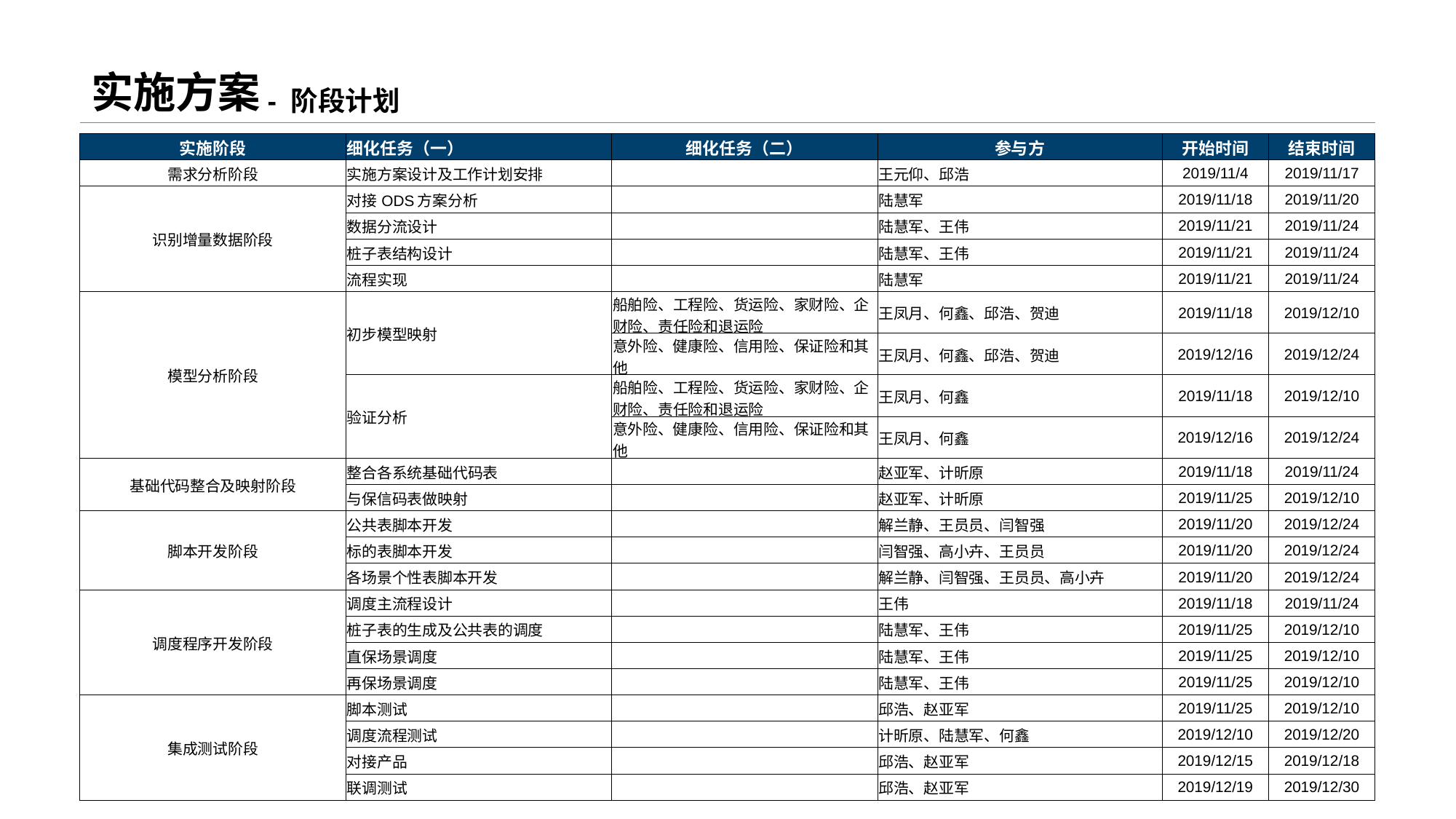

# 实施方案
- 阶段计划
| 实施阶段 | 细化任务（一） | 细化任务（二） | 参与方 | 开始时间 | 结束时间 |
| --- | --- | --- | --- | --- | --- |
| 需求分析阶段 | 实施方案设计及工作计划安排 |  | 王元仰、邱浩 | 2019/11/4 | 2019/11/17 |
| 识别增量数据阶段 | 对接ODS方案分析 |  | 陆慧军 | 2019/11/18 | 2019/11/20 |
|  | 数据分流设计 |  | 陆慧军、王伟 | 2019/11/21 | 2019/11/24 |
|  | 桩子表结构设计 |  | 陆慧军、王伟 | 2019/11/21 | 2019/11/24 |
|  | 流程实现 |  | 陆慧军 | 2019/11/21 | 2019/11/24 |
| 模型分析阶段 | 初步模型映射 | 船舶险、工程险、货运险、家财险、企财险、责任险和退运险 | 王凤月、何鑫、邱浩、贺迪 | 2019/11/18 | 2019/12/10 |
|  |  | 意外险、健康险、信用险、保证险和其他 | 王凤月、何鑫、邱浩、贺迪 | 2019/12/16 | 2019/12/24 |
|  | 验证分析 | 船舶险、工程险、货运险、家财险、企财险、责任险和退运险 | 王凤月、何鑫 | 2019/11/18 | 2019/12/10 |
|  |  | 意外险、健康险、信用险、保证险和其他 | 王凤月、何鑫 | 2019/12/16 | 2019/12/24 |
| 基础代码整合及映射阶段 | 整合各系统基础代码表 |  | 赵亚军、计昕原 | 2019/11/18 | 2019/11/24 |
|  | 与保信码表做映射 |  | 赵亚军、计昕原 | 2019/11/25 | 2019/12/10 |
| 脚本开发阶段 | 公共表脚本开发 |  | 解兰静、王员员、闫智强 | 2019/11/20 | 2019/12/24 |
|  | 标的表脚本开发 |  | 闫智强、高小卉、王员员 | 2019/11/20 | 2019/12/24 |
|  | 各场景个性表脚本开发 |  | 解兰静、闫智强、王员员、高小卉 | 2019/11/20 | 2019/12/24 |
| 调度程序开发阶段 | 调度主流程设计 |  | 王伟 | 2019/11/18 | 2019/11/24 |
|  | 桩子表的生成及公共表的调度 |  | 陆慧军、王伟 | 2019/11/25 | 2019/12/10 |
|  | 直保场景调度 |  | 陆慧军、王伟 | 2019/11/25 | 2019/12/10 |
|  | 再保场景调度 |  | 陆慧军、王伟 | 2019/11/25 | 2019/12/10 |
| 集成测试阶段 | 脚本测试 |  | 邱浩、赵亚军 | 2019/11/25 | 2019/12/10 |
|  | 调度流程测试 |  | 计昕原、陆慧军、何鑫 | 2019/12/10 | 2019/12/20 |
|  | 对接产品 |  | 邱浩、赵亚军 | 2019/12/15 | 2019/12/18 |
|  | 联调测试 |  | 邱浩、赵亚军 | 2019/12/19 | 2019/12/30 |